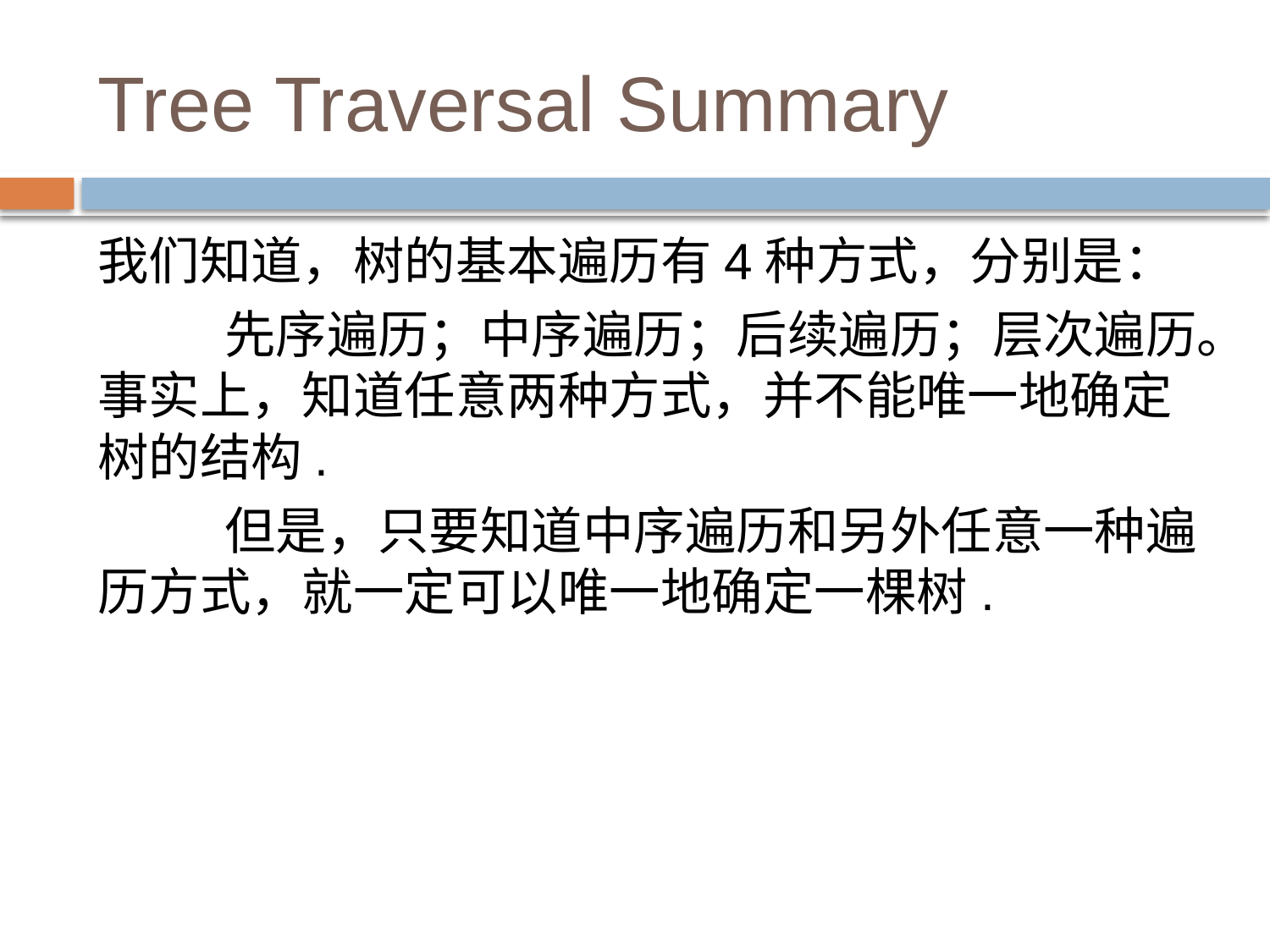

# Tree Traversal Summary
我们知道，树的基本遍历有4种方式，分别是：
	先序遍历；中序遍历；后续遍历；层次遍历。事实上，知道任意两种方式，并不能唯一地确定树的结构.
	但是，只要知道中序遍历和另外任意一种遍历方式，就一定可以唯一地确定一棵树.